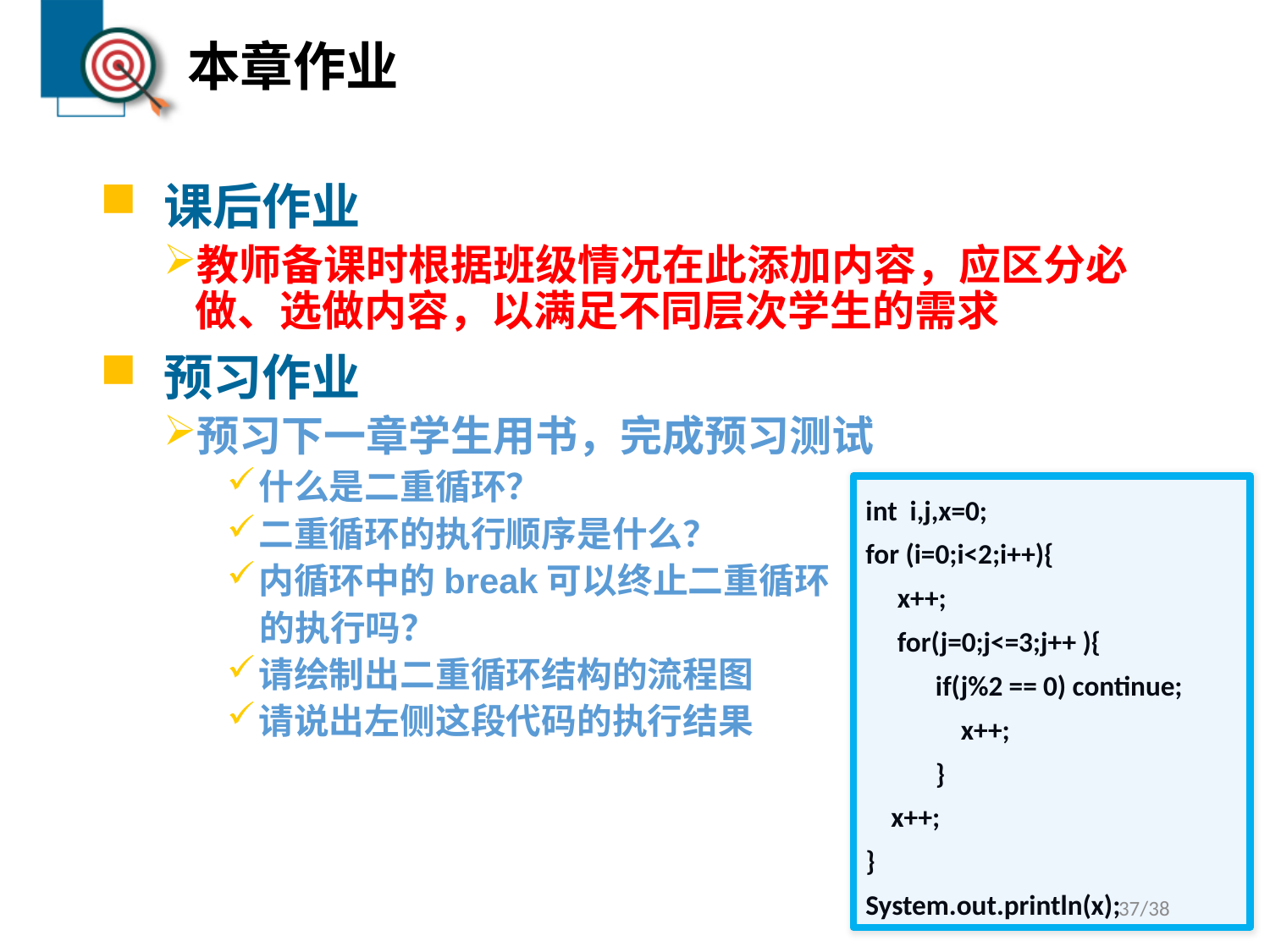

# 本章作业
课后作业
教师备课时根据班级情况在此添加内容，应区分必做、选做内容，以满足不同层次学生的需求
预习作业
预习下一章学生用书，完成预习测试
什么是二重循环？
二重循环的执行顺序是什么？
内循环中的break可以终止二重循环
   的执行吗？
请绘制出二重循环结构的流程图
请说出左侧这段代码的执行结果

int  i,j,x=0;
for (i=0;i<2;i++){
     x++;
     for(j=0;j<=3;j++ ){
           if(j%2 == 0) continue;
               x++;
           }
    x++;
}
System.out.println(x);
37/38